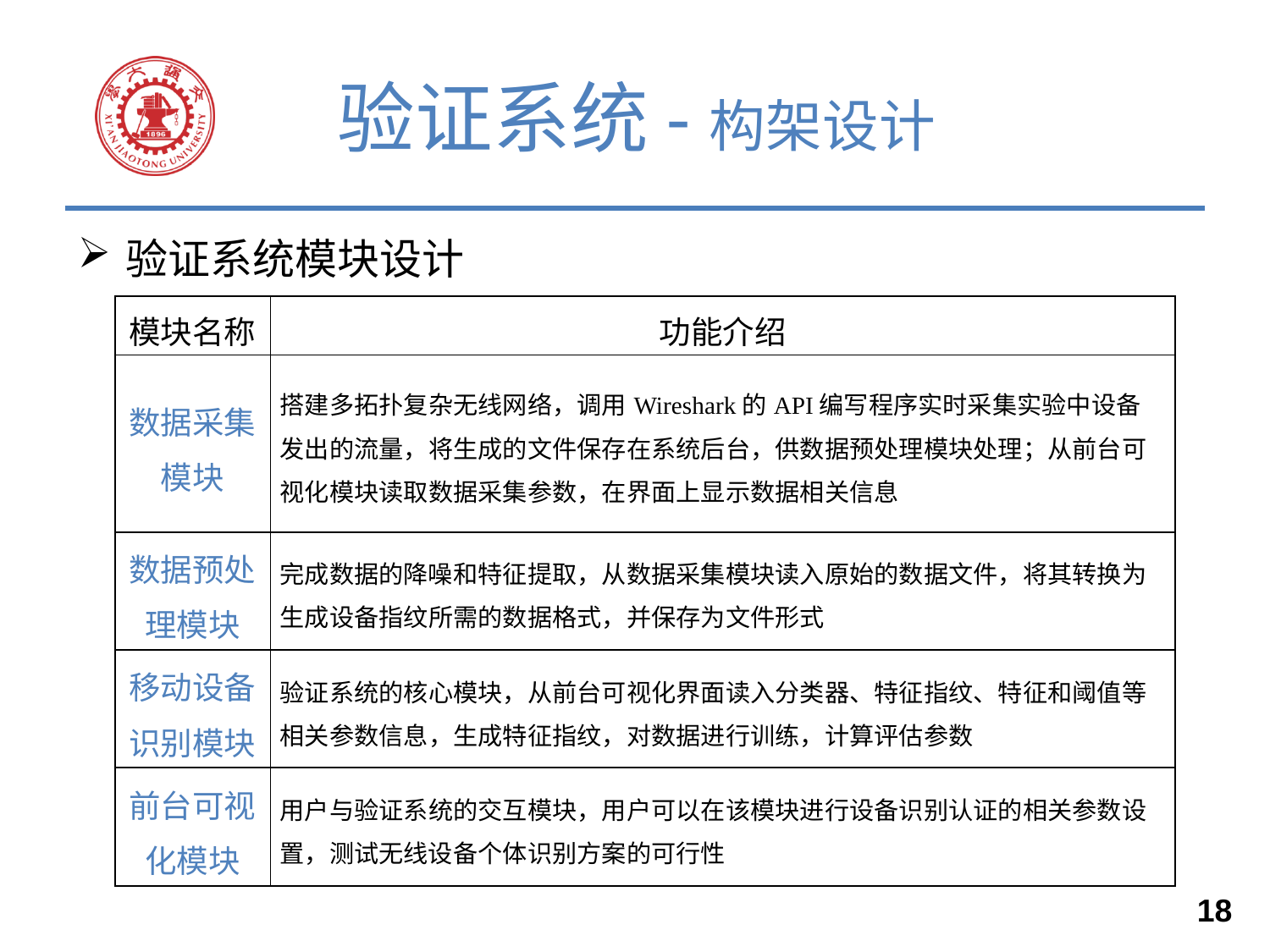

# 验证系统-构架设计
验证系统模块设计
| 模块名称 | 功能介绍 |
| --- | --- |
| 数据采集模块 | 搭建多拓扑复杂无线网络，调用Wireshark的API编写程序实时采集实验中设备发出的流量，将生成的文件保存在系统后台，供数据预处理模块处理；从前台可视化模块读取数据采集参数，在界面上显示数据相关信息 |
| 数据预处理模块 | 完成数据的降噪和特征提取，从数据采集模块读入原始的数据文件，将其转换为生成设备指纹所需的数据格式，并保存为文件形式 |
| 移动设备识别模块 | 验证系统的核心模块，从前台可视化界面读入分类器、特征指纹、特征和阈值等相关参数信息，生成特征指纹，对数据进行训练，计算评估参数 |
| 前台可视化模块 | 用户与验证系统的交互模块，用户可以在该模块进行设备识别认证的相关参数设置，测试无线设备个体识别方案的可行性 |
18